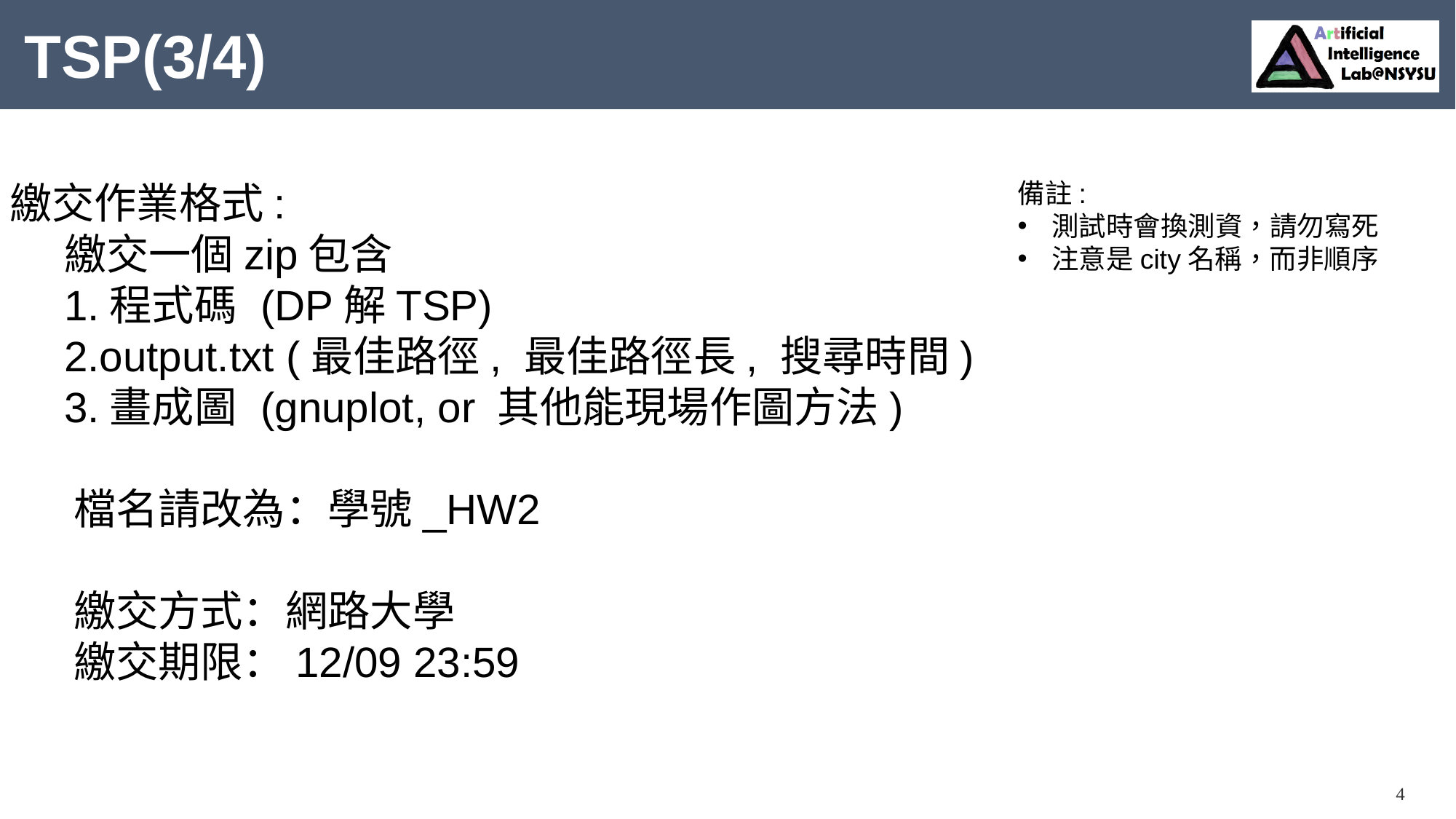

# TSP(3/4)
繳交作業格式:
繳交一個zip包含
1.程式碼 (DP解TSP)
2.output.txt (最佳路徑, 最佳路徑長, 搜尋時間)
3.畫成圖 (gnuplot, or 其他能現場作圖方法)

    檔名請改為：學號_HW2

    繳交方式：網路大學
    繳交期限：12/09 23:59

備註:
測試時會換測資，請勿寫死
注意是city名稱，而非順序

4